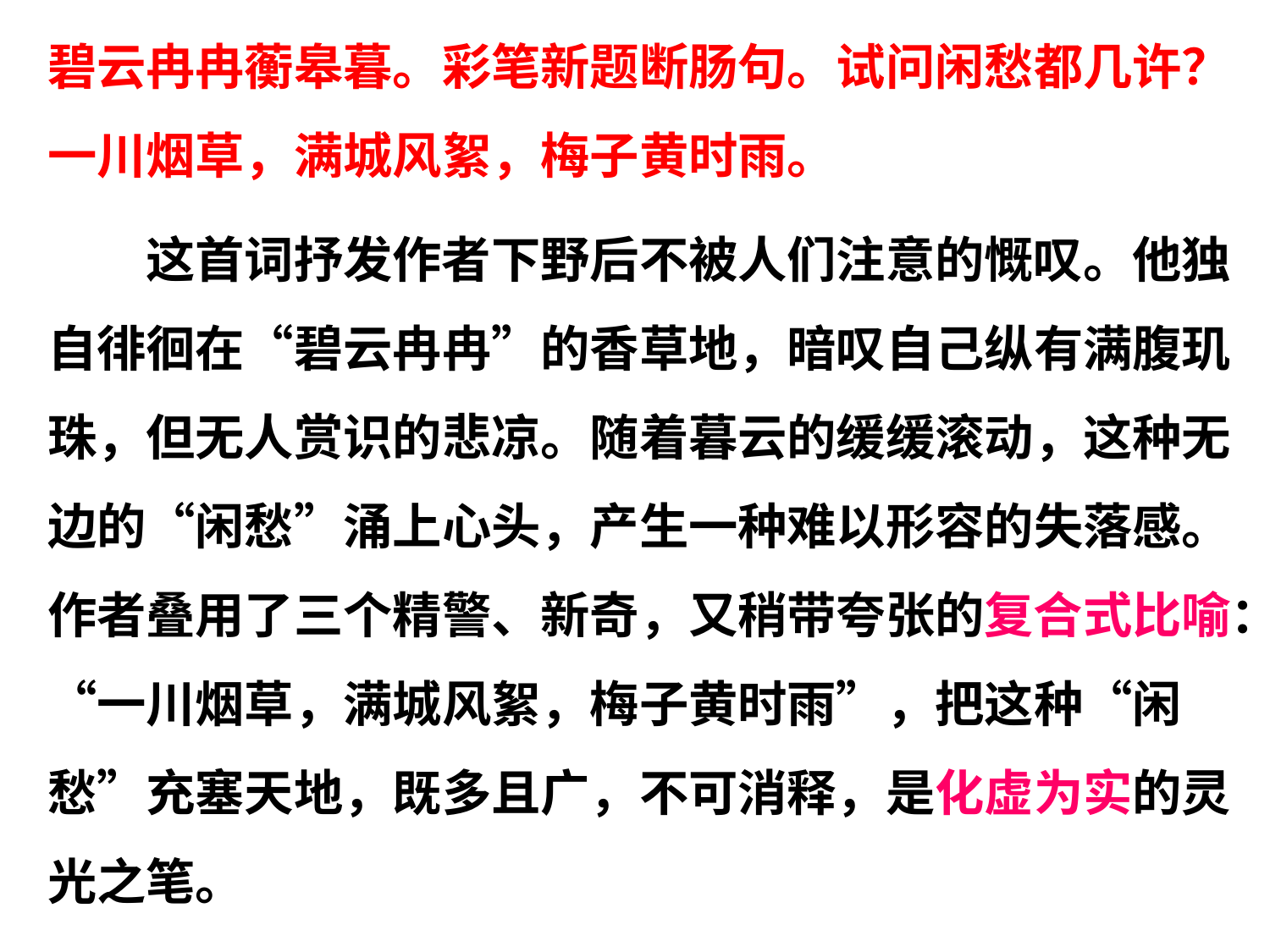

碧云冉冉蘅皋暮。彩笔新题断肠句。试问闲愁都几许？一川烟草，满城风絮，梅子黄时雨。
　　这首词抒发作者下野后不被人们注意的慨叹。他独自徘徊在“碧云冉冉”的香草地，暗叹自己纵有满腹玑珠，但无人赏识的悲凉。随着暮云的缓缓滚动，这种无边的“闲愁”涌上心头，产生一种难以形容的失落感。作者叠用了三个精警、新奇，又稍带夸张的复合式比喻：“一川烟草，满城风絮，梅子黄时雨”，把这种“闲愁”充塞天地，既多且广，不可消释，是化虚为实的灵光之笔。